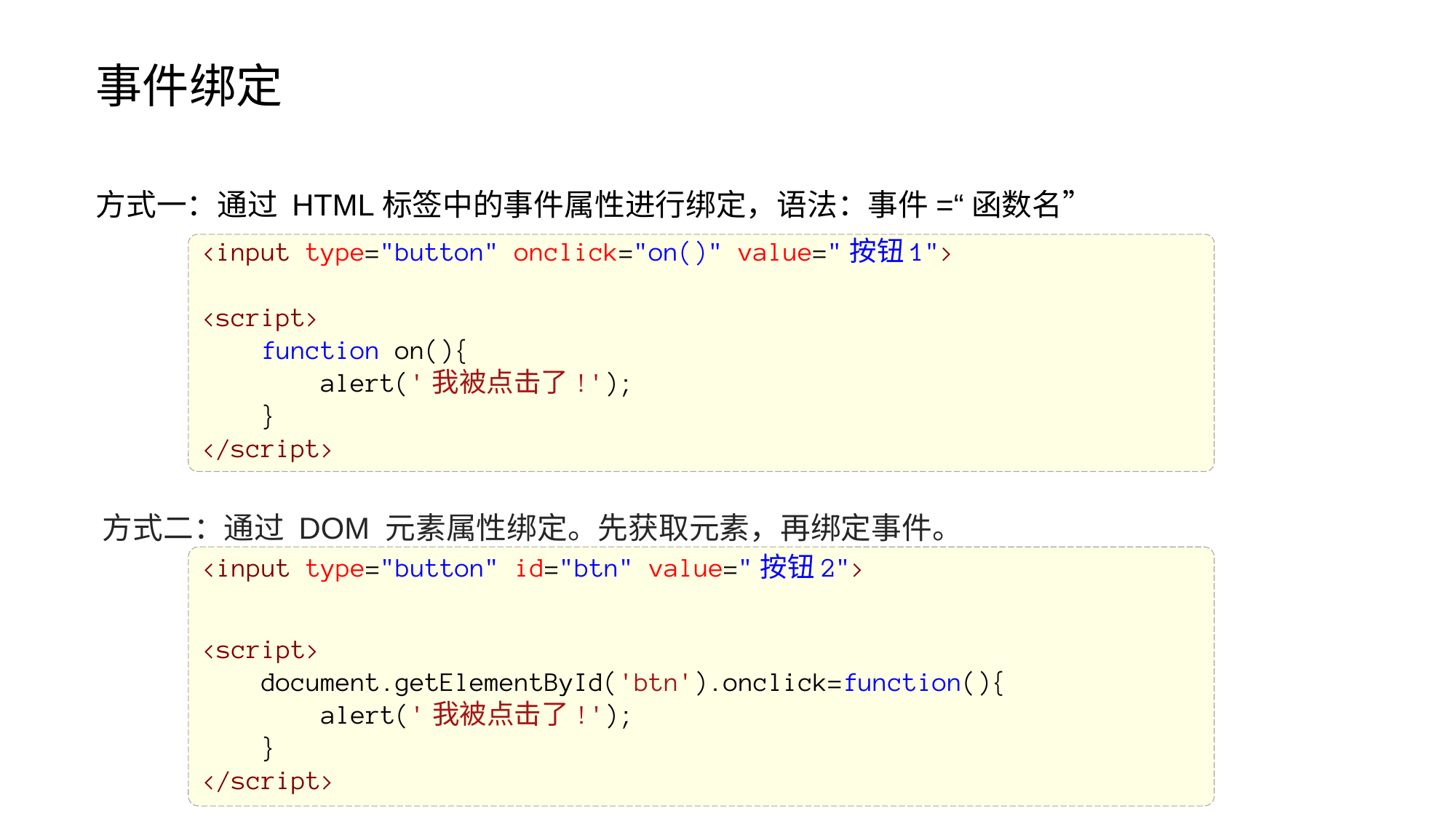

# 事件绑定
方式一：通过 HTML标签中的事件属性进行绑定，语法：事件=“函数名”
<input type="button" onclick="on()" value="按钮1">

<script>
    function on(){
        alert('我被点击了!');
    }
</script>
方式二：通过 DOM 元素属性绑定。先获取元素，再绑定事件。
<input type="button" id="btn" value="按钮2">

<script>
    document.getElementById('btn').onclick=function(){
        alert('我被点击了!');
    }
</script>